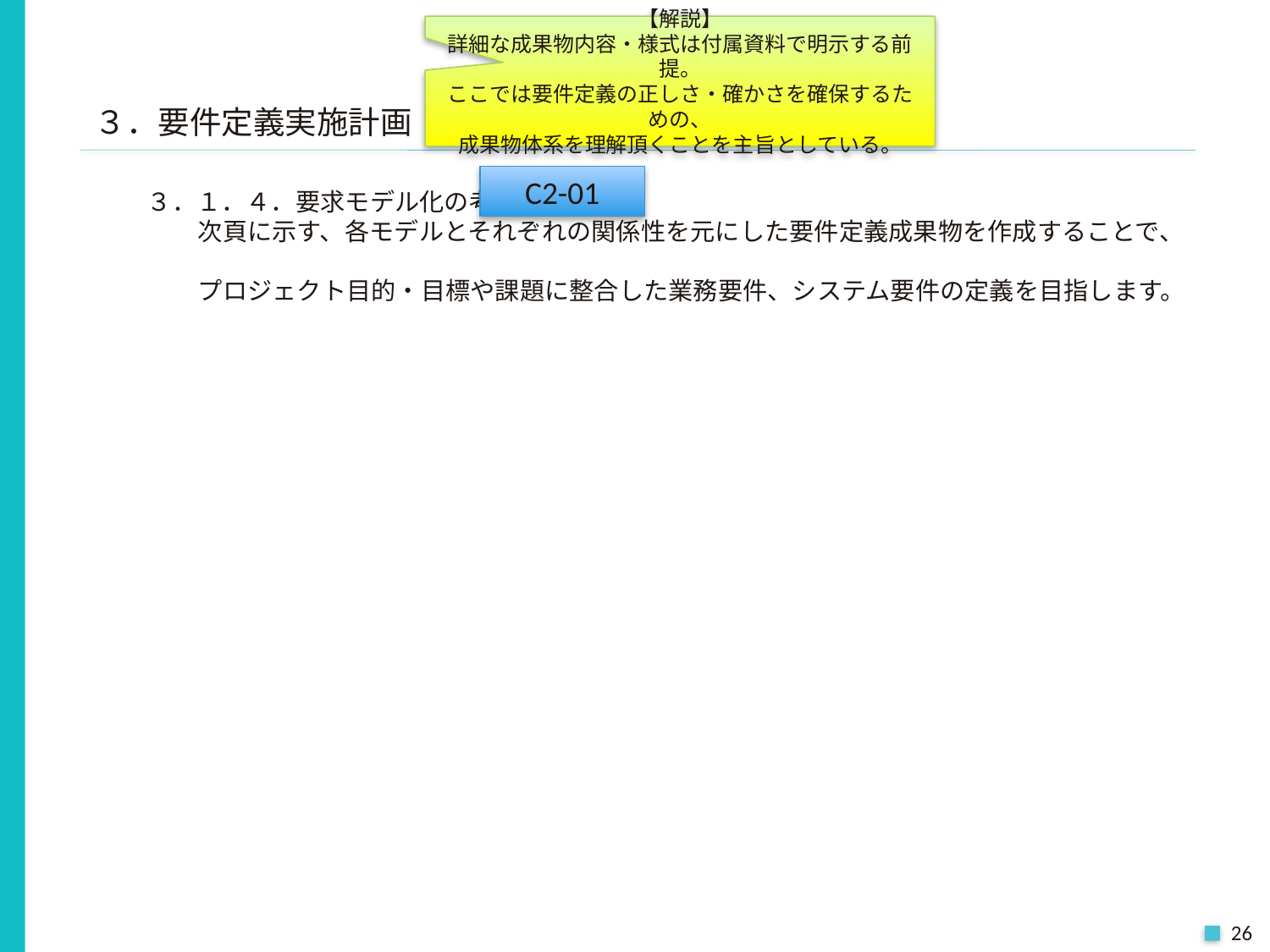

【解説】
詳細な成果物内容・様式は付属資料で明示する前提。
ここでは要件定義の正しさ・確かさを確保するための、
成果物体系を理解頂くことを主旨としている。
３．要件定義実施計画
C2-01
　　３．１．４．要求モデル化の考え方
次頁に示す、各モデルとそれぞれの関係性を元にした要件定義成果物を作成することで、
プロジェクト目的・目標や課題に整合した業務要件、システム要件の定義を目指します。
26